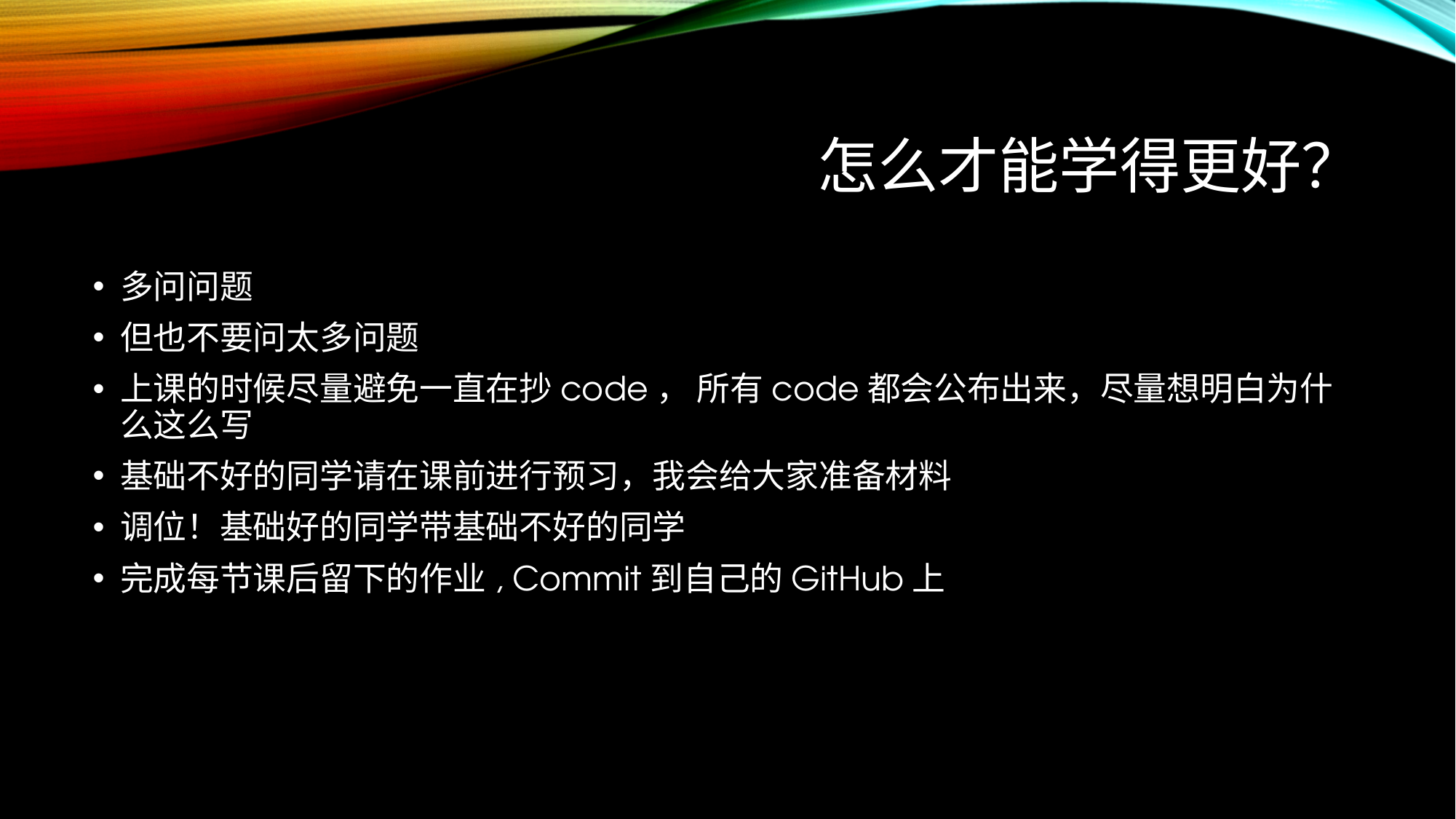

# 怎么才能学得更好？
多问问题
但也不要问太多问题
上课的时候尽量避免一直在抄code， 所有code都会公布出来，尽量想明白为什么这么写
基础不好的同学请在课前进行预习，我会给大家准备材料
调位！基础好的同学带基础不好的同学
完成每节课后留下的作业, Commit到自己的GitHub上